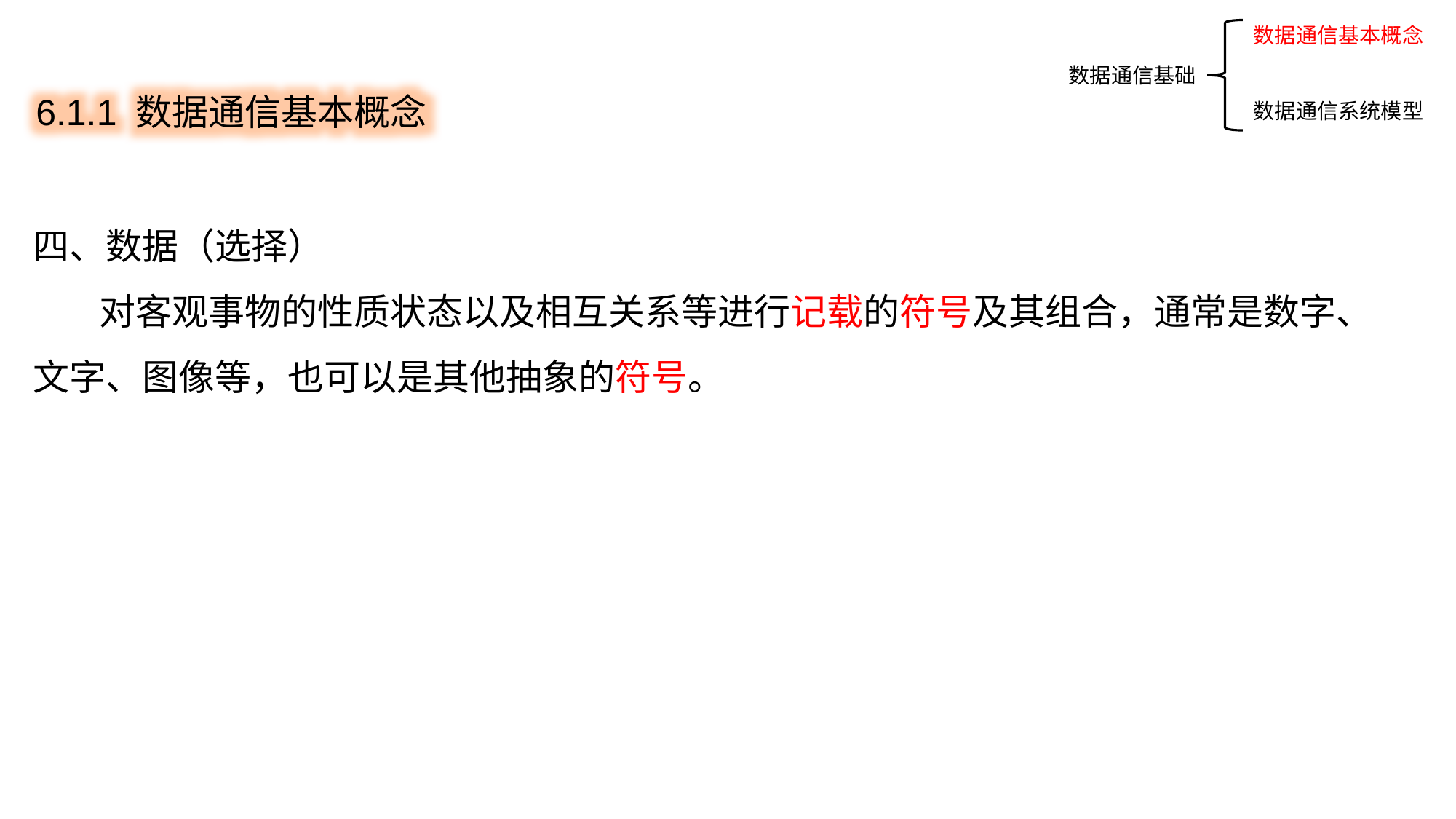

数据通信基本概念

数据通信系统模型

6.1.1 数据通信基本概念
数据通信基础
四、数据（选择）
       对客观事物的性质状态以及相互关系等进行记载的符号及其组合，通常是数字、文字、图像等，也可以是其他抽象的符号。